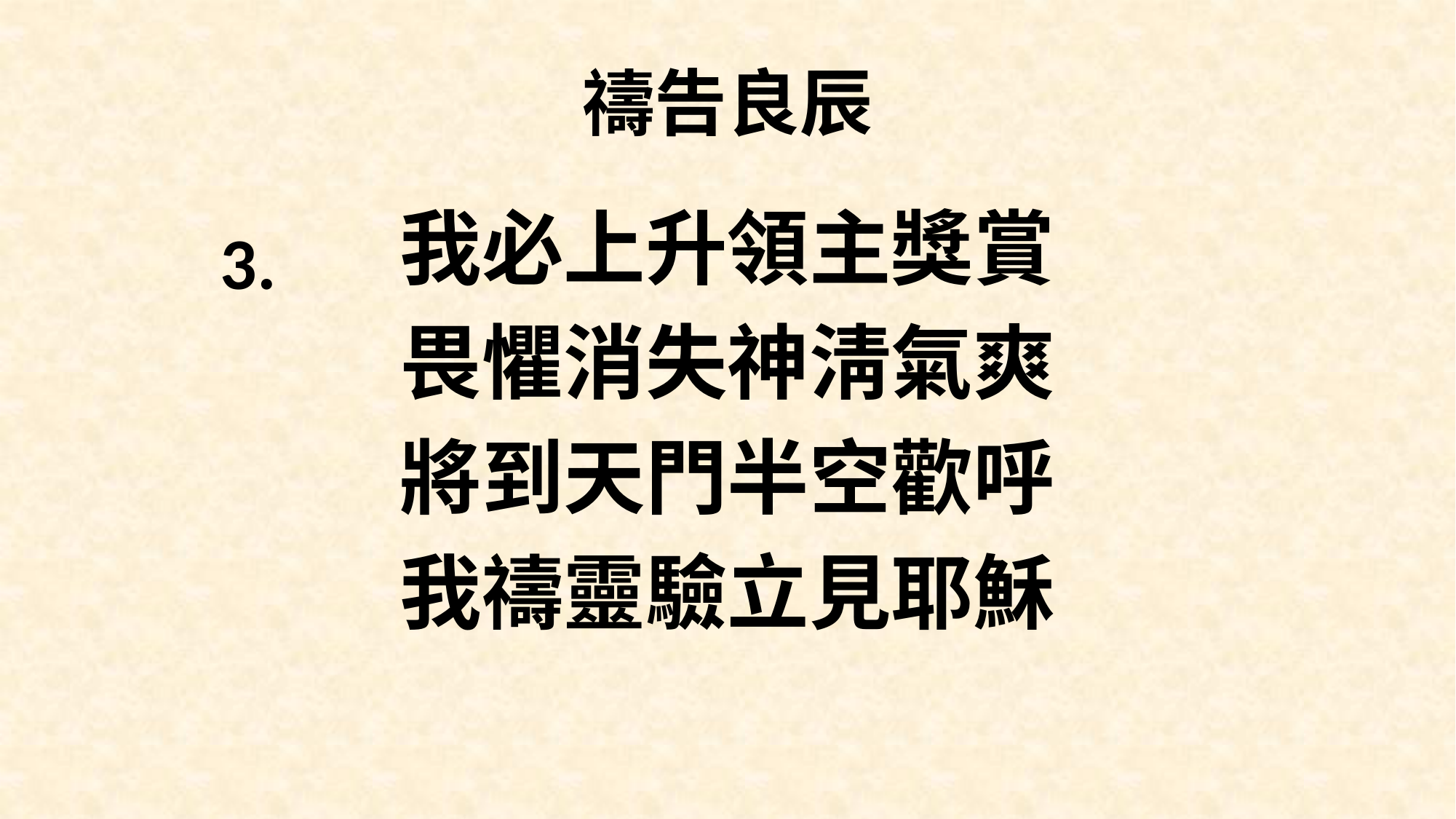

# 禱告良辰
我必上升領主獎賞
畏懼消失神淸氣爽
將到天門半空歡呼
我禱靈驗立見耶穌
3.